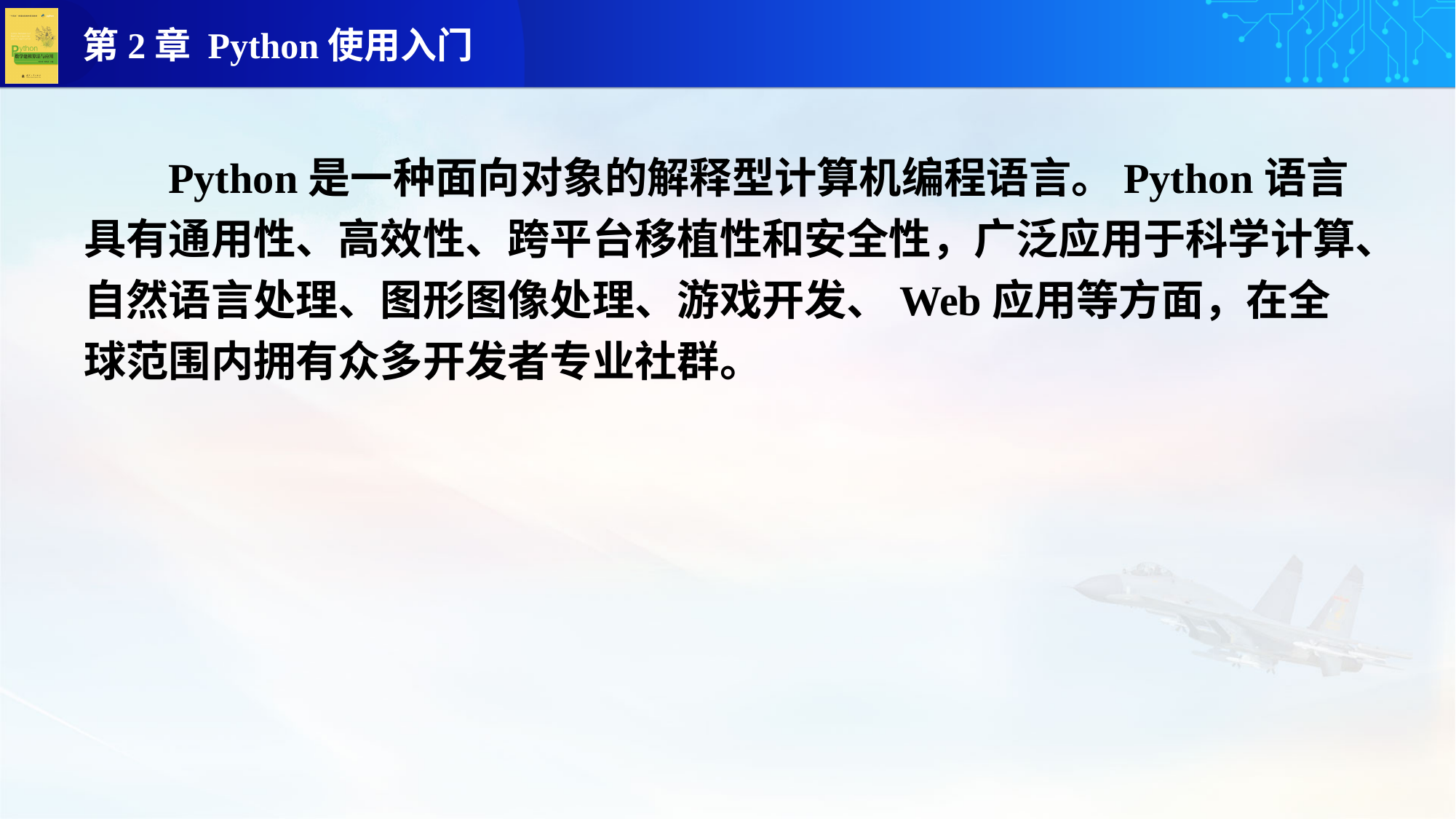

Python是一种面向对象的解释型计算机编程语言。Python语言具有通用性、高效性、跨平台移植性和安全性，广泛应用于科学计算、自然语言处理、图形图像处理、游戏开发、Web应用等方面，在全球范围内拥有众多开发者专业社群。